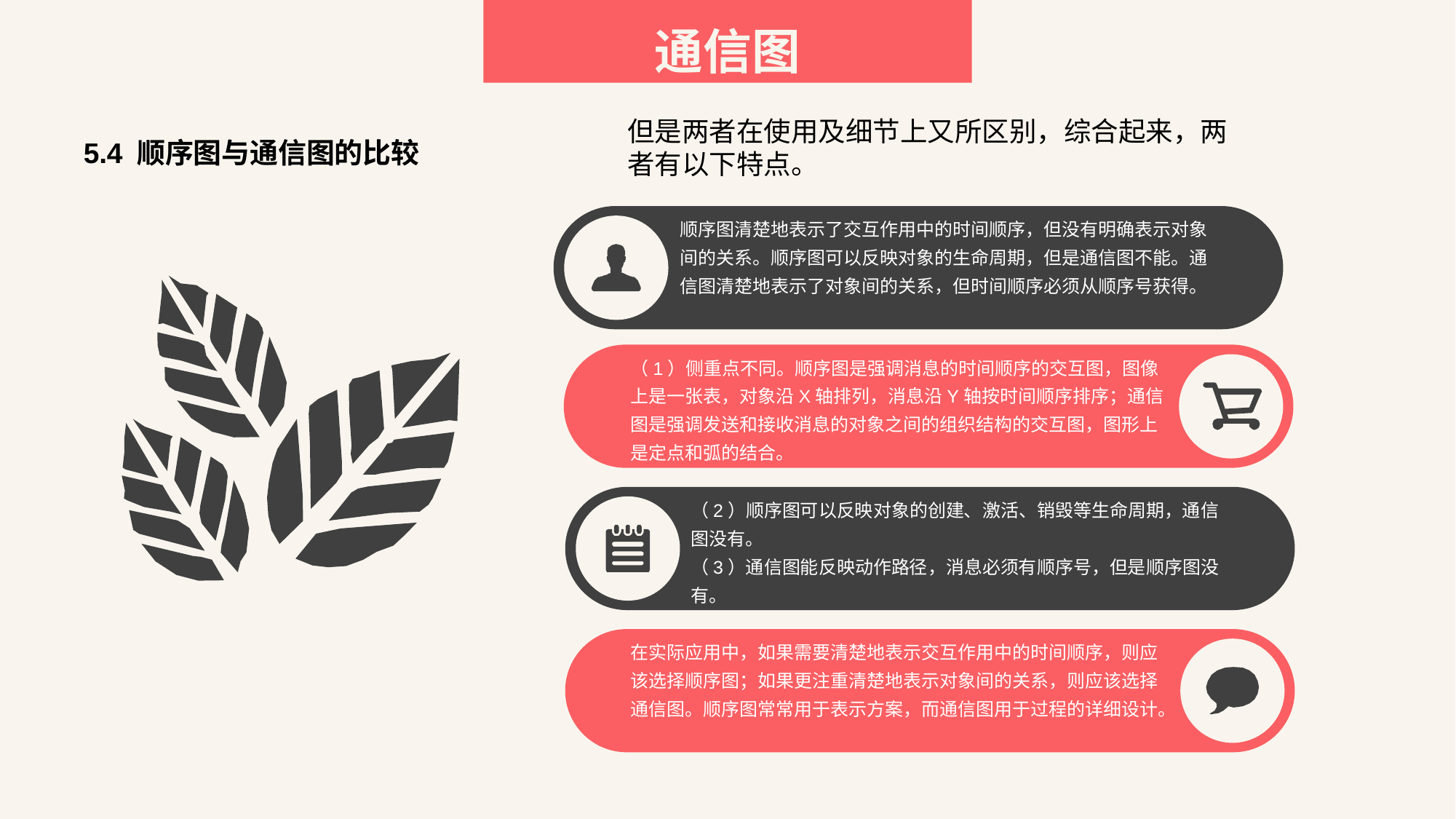

通信图
但是两者在使用及细节上又所区别，综合起来，两者有以下特点。
5.4 顺序图与通信图的比较

顺序图清楚地表示了交互作用中的时间顺序，但没有明确表示对象间的关系。顺序图可以反映对象的生命周期，但是通信图不能。通信图清楚地表示了对象间的关系，但时间顺序必须从顺序号获得。

（1）侧重点不同。顺序图是强调消息的时间顺序的交互图，图像上是一张表，对象沿X轴排列，消息沿Y轴按时间顺序排序；通信图是强调发送和接收消息的对象之间的组织结构的交互图，图形上是定点和弧的结合。

（2）顺序图可以反映对象的创建、激活、销毁等生命周期，通信图没有。
（3）通信图能反映动作路径，消息必须有顺序号，但是顺序图没有。

在实际应用中，如果需要清楚地表示交互作用中的时间顺序，则应该选择顺序图；如果更注重清楚地表示对象间的关系，则应该选择通信图。顺序图常常用于表示方案，而通信图用于过程的详细设计。